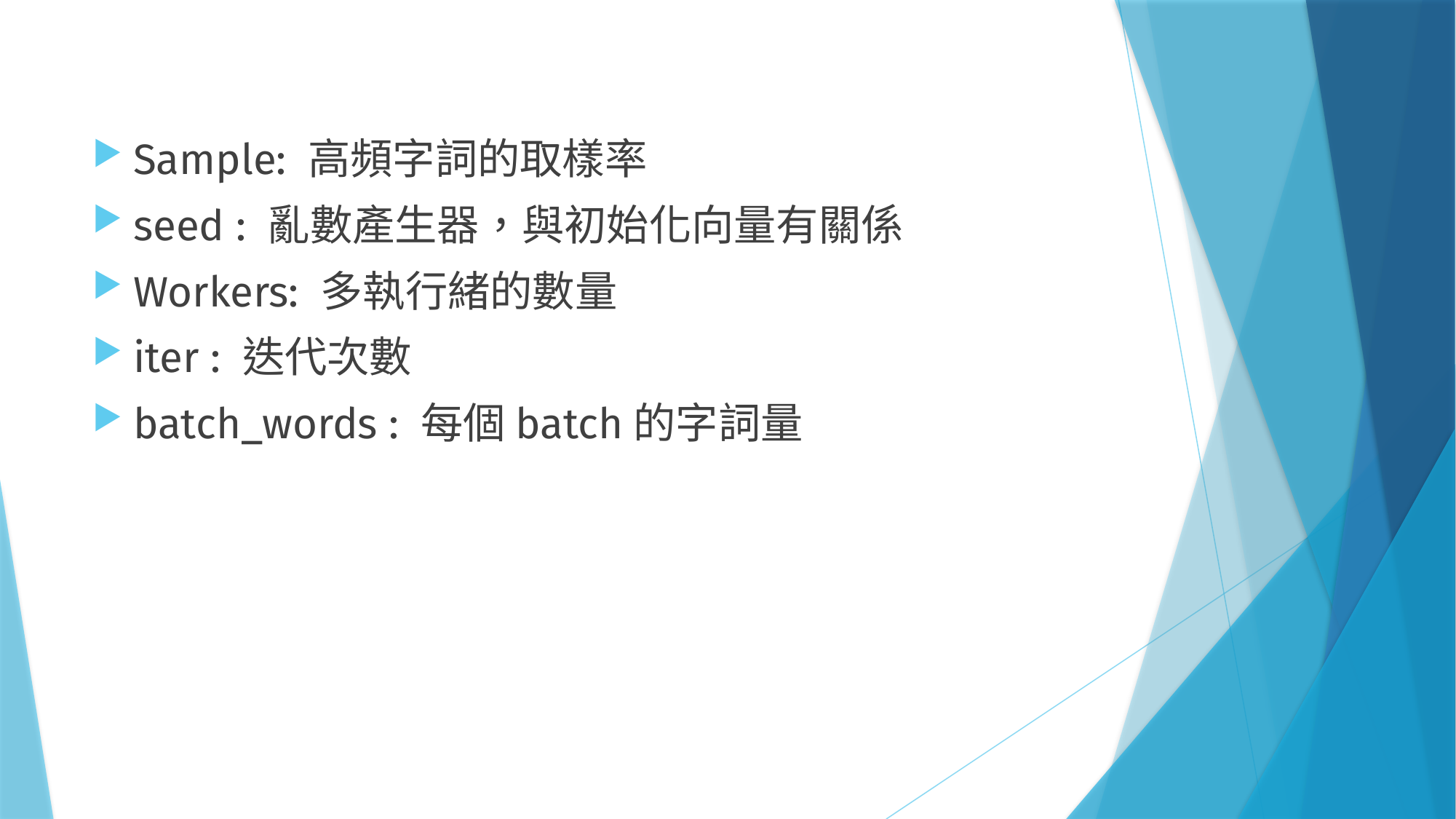

Sample: 高頻字詞的取樣率
seed : 亂數產生器，與初始化向量有關係
Workers: 多執行緒的數量
iter : 迭代次數
batch_words : 每個batch的字詞量